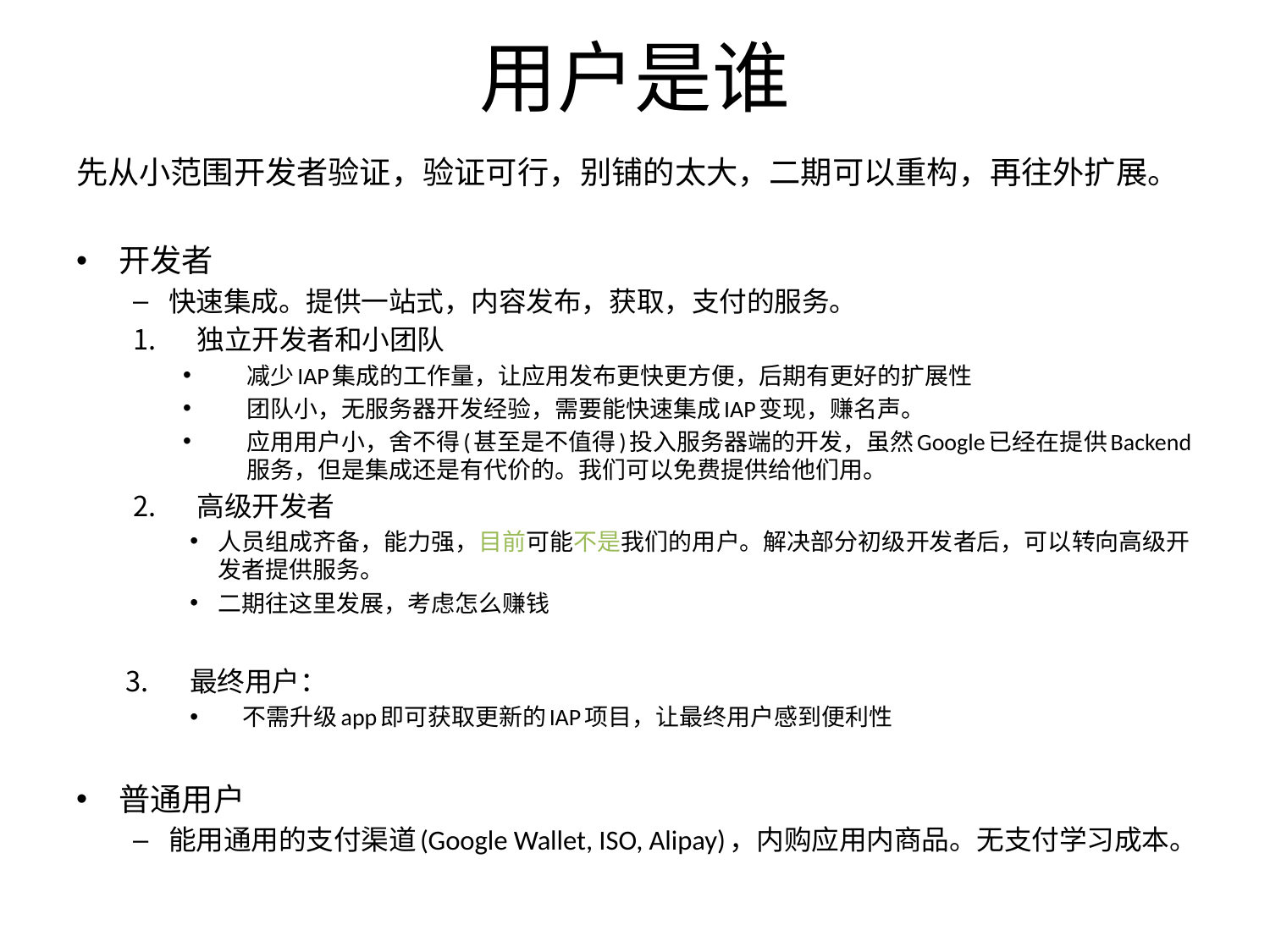

# 用户是谁
先从小范围开发者验证，验证可行，别铺的太大，二期可以重构，再往外扩展。

开发者
快速集成。提供一站式，内容发布，获取，支付的服务。
独立开发者和小团队
减少IAP集成的工作量，让应用发布更快更方便，后期有更好的扩展性
团队小，无服务器开发经验，需要能快速集成IAP变现，赚名声。
应用用户小，舍不得(甚至是不值得)投入服务器端的开发，虽然Google已经在提供Backend 服务，但是集成还是有代价的。我们可以免费提供给他们用。
高级开发者
人员组成齐备，能力强，目前可能不是我们的用户。解决部分初级开发者后，可以转向高级开发者提供服务。
二期往这里发展，考虑怎么赚钱

最终用户：
    不需升级app即可获取更新的IAP项目，让最终用户感到便利性

普通用户
能用通用的支付渠道(Google Wallet, ISO, Alipay)，内购应用内商品。无支付学习成本。